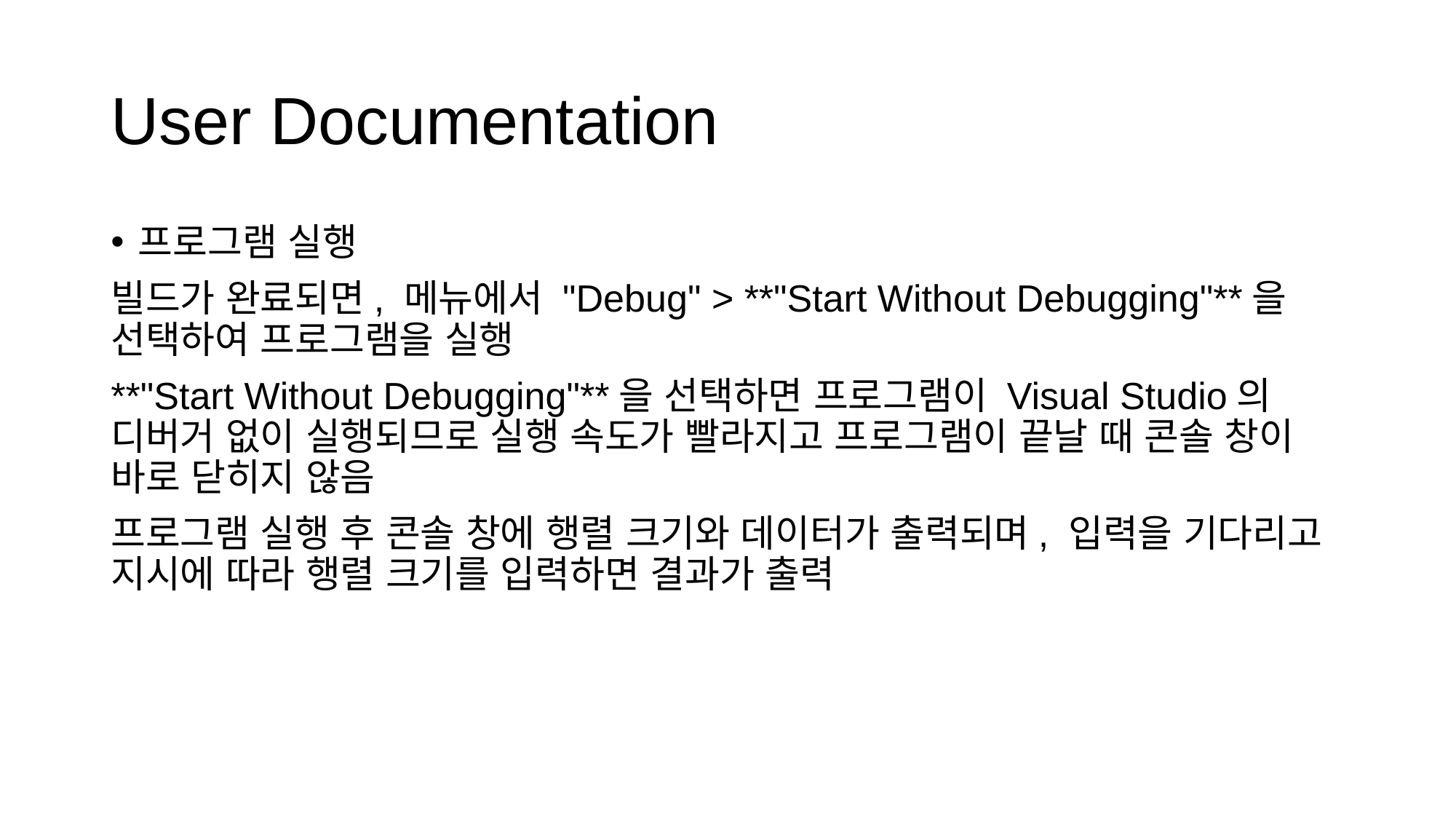

# User Documentation
프로그램 실행
빌드가 완료되면, 메뉴에서 "Debug" > **"Start Without Debugging"**을 선택하여 프로그램을 실행
**"Start Without Debugging"**을 선택하면 프로그램이 Visual Studio의 디버거 없이 실행되므로 실행 속도가 빨라지고 프로그램이 끝날 때 콘솔 창이 바로 닫히지 않음
프로그램 실행 후 콘솔 창에 행렬 크기와 데이터가 출력되며, 입력을 기다리고 지시에 따라 행렬 크기를 입력하면 결과가 출력